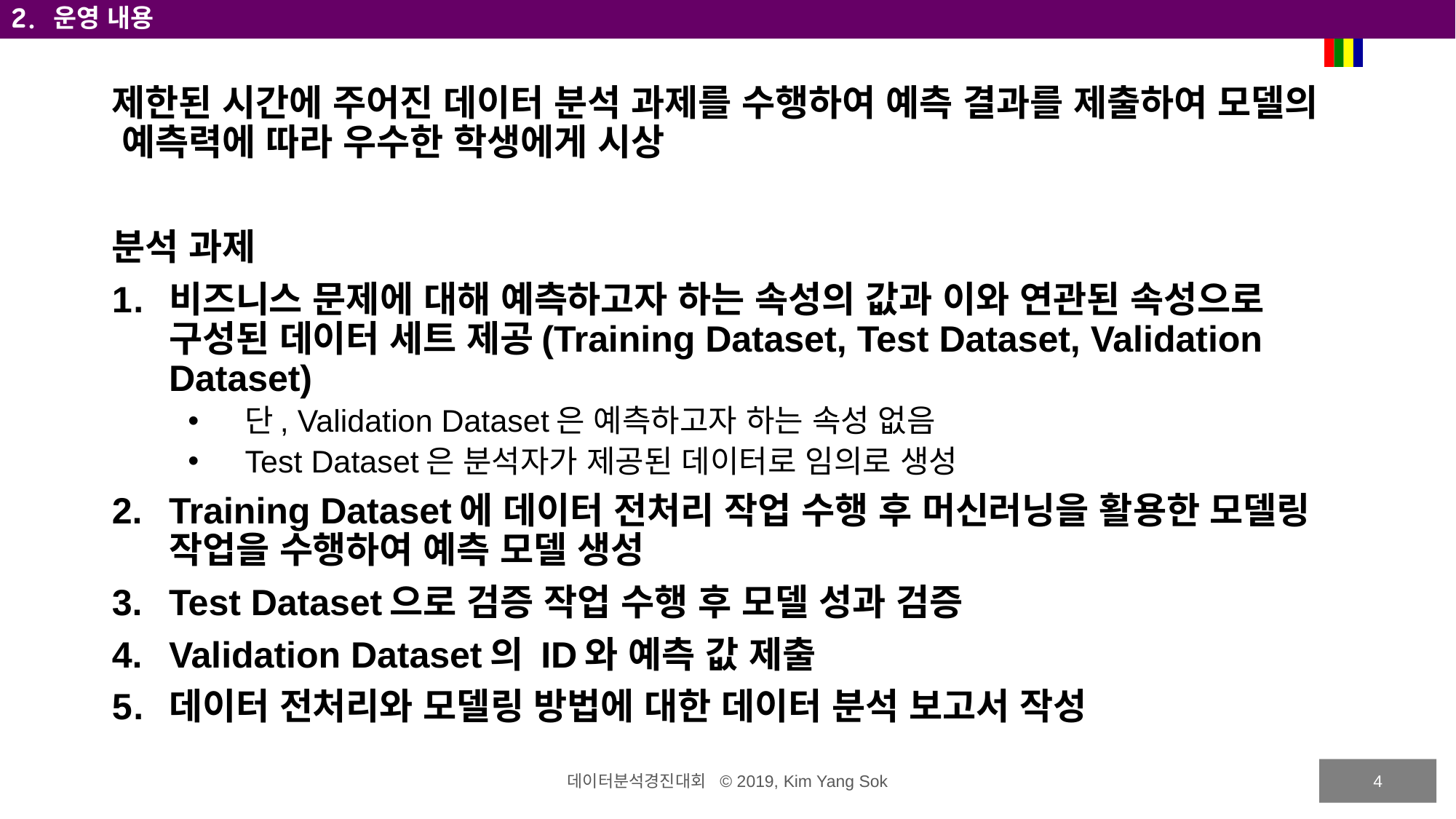

# 2. 운영 내용
제한된 시간에 주어진 데이터 분석 과제를 수행하여 예측 결과를 제출하여 모델의    예측력에 따라 우수한 학생에게 시상

분석 과제
비즈니스 문제에 대해 예측하고자 하는 속성의 값과 이와 연관된 속성으로 구성된 데이터 세트 제공(Training Dataset, Test Dataset, Validation Dataset)
단, Validation Dataset은 예측하고자 하는 속성 없음
Test Dataset은 분석자가 제공된 데이터로 임의로 생성
Training Dataset에 데이터 전처리 작업 수행 후 머신러닝을 활용한 모델링 작업을 수행하여 예측 모델 생성
Test Dataset으로 검증 작업 수행 후 모델 성과 검증
Validation Dataset의 ID와 예측 값 제출
데이터 전처리와 모델링 방법에 대한 데이터 분석 보고서 작성

4
데이터분석경진대회  © 2019, Kim Yang Sok